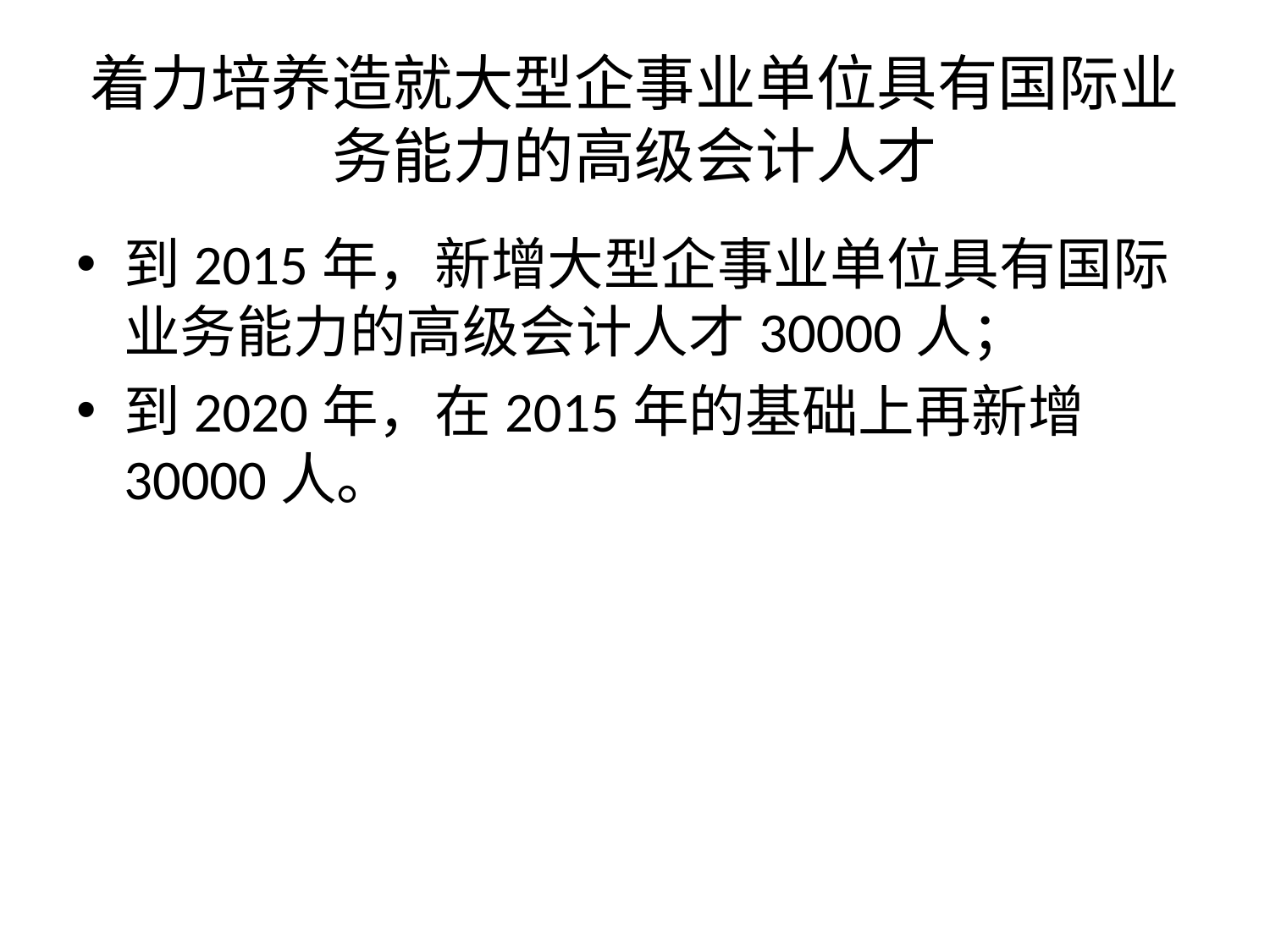

# 着力培养造就大型企事业单位具有国际业务能力的高级会计人才
到2015年，新增大型企事业单位具有国际业务能力的高级会计人才30000人；
到2020年，在2015年的基础上再新增30000人。